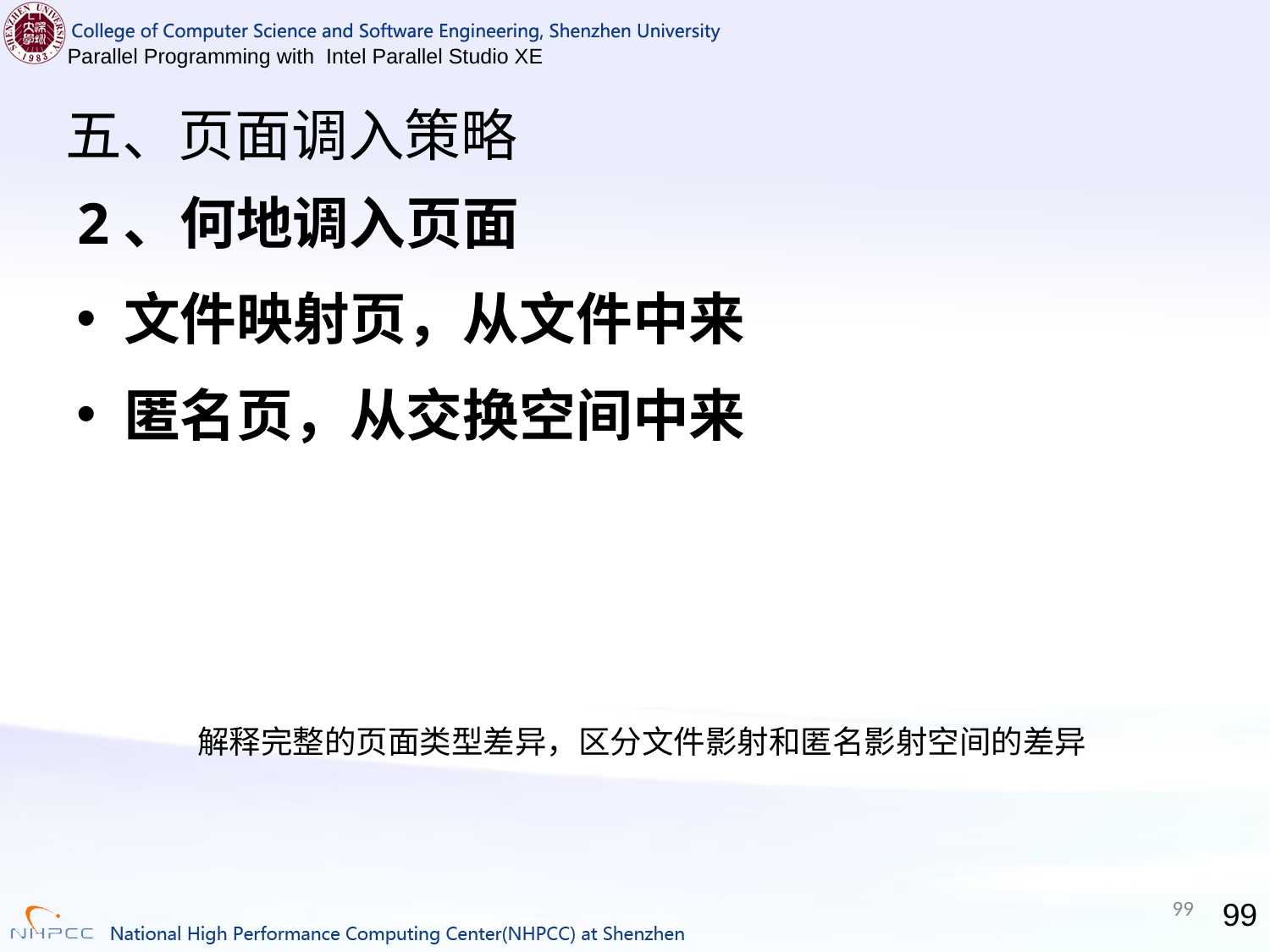

# 五、页面调入策略
2、何地调入页面
文件映射页，从文件中来
匿名页，从交换空间中来
解释完整的页面类型差异，区分文件影射和匿名影射空间的差异
99
99